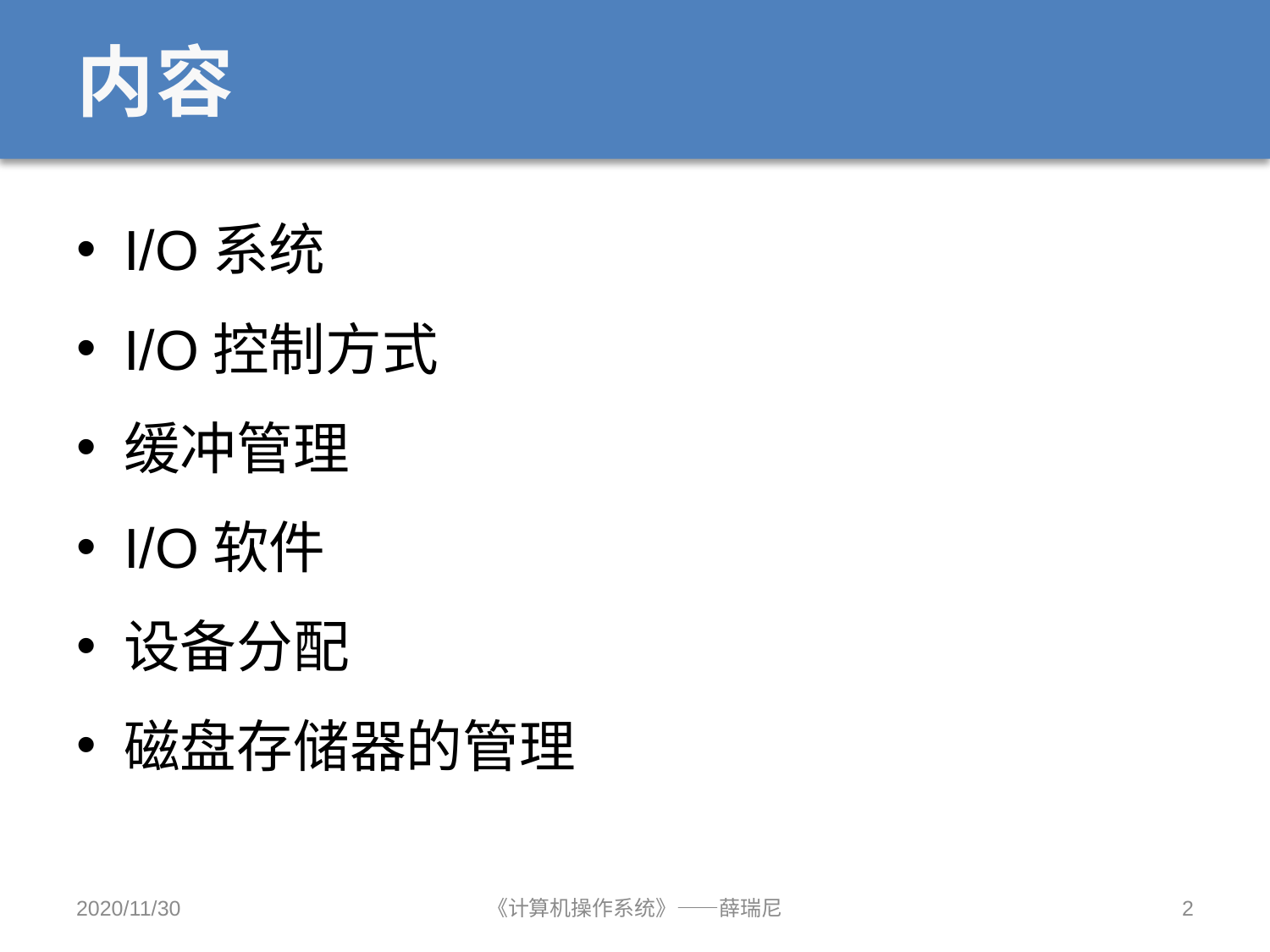

# 内容
I/O系统
I/O控制方式
缓冲管理
I/O软件
设备分配
磁盘存储器的管理

2020/11/30
《计算机操作系统》——薛瑞尼
2